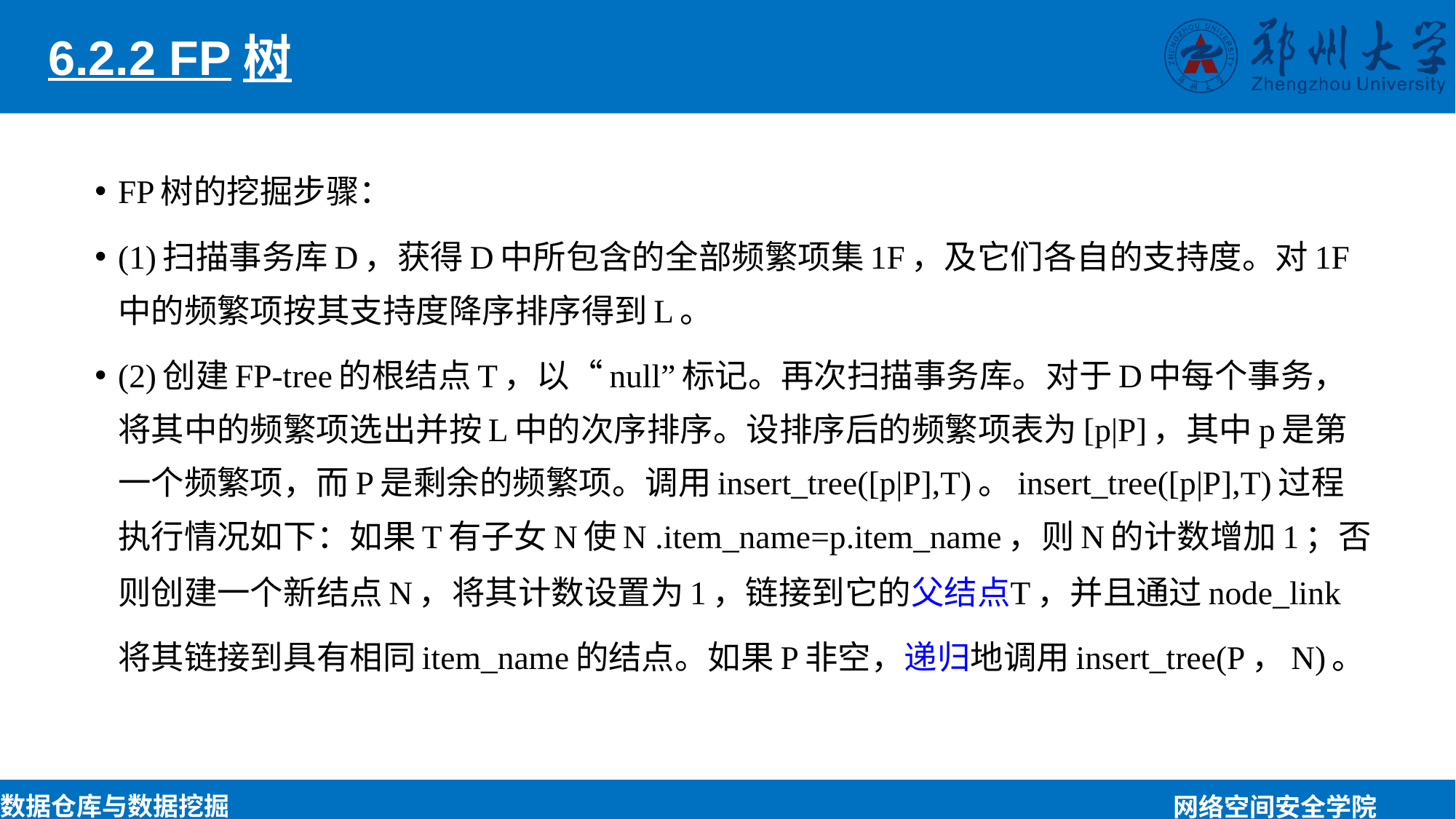

6.2.2 FP树
FP树的挖掘步骤：
(1)扫描事务库D，获得D中所包含的全部频繁项集1F，及它们各自的支持度。对1F中的频繁项按其支持度降序排序得到L。
(2)创建FP-tree的根结点T，以“null”标记。再次扫描事务库。对于D中每个事务，将其中的频繁项选出并按L中的次序排序。设排序后的频繁项表为[p|P]，其中p是第一个频繁项，而P是剩余的频繁项。调用insert_tree([p|P],T)。insert_tree([p|P],T)过程执行情况如下：如果T有子女N使N .item_name=p.item_name，则N的计数增加1；否则创建一个新结点N，将其计数设置为1，链接到它的父结点T，并且通过node_link将其链接到具有相同item_name的结点。如果P非空，递归地调用insert_tree(P，N)。